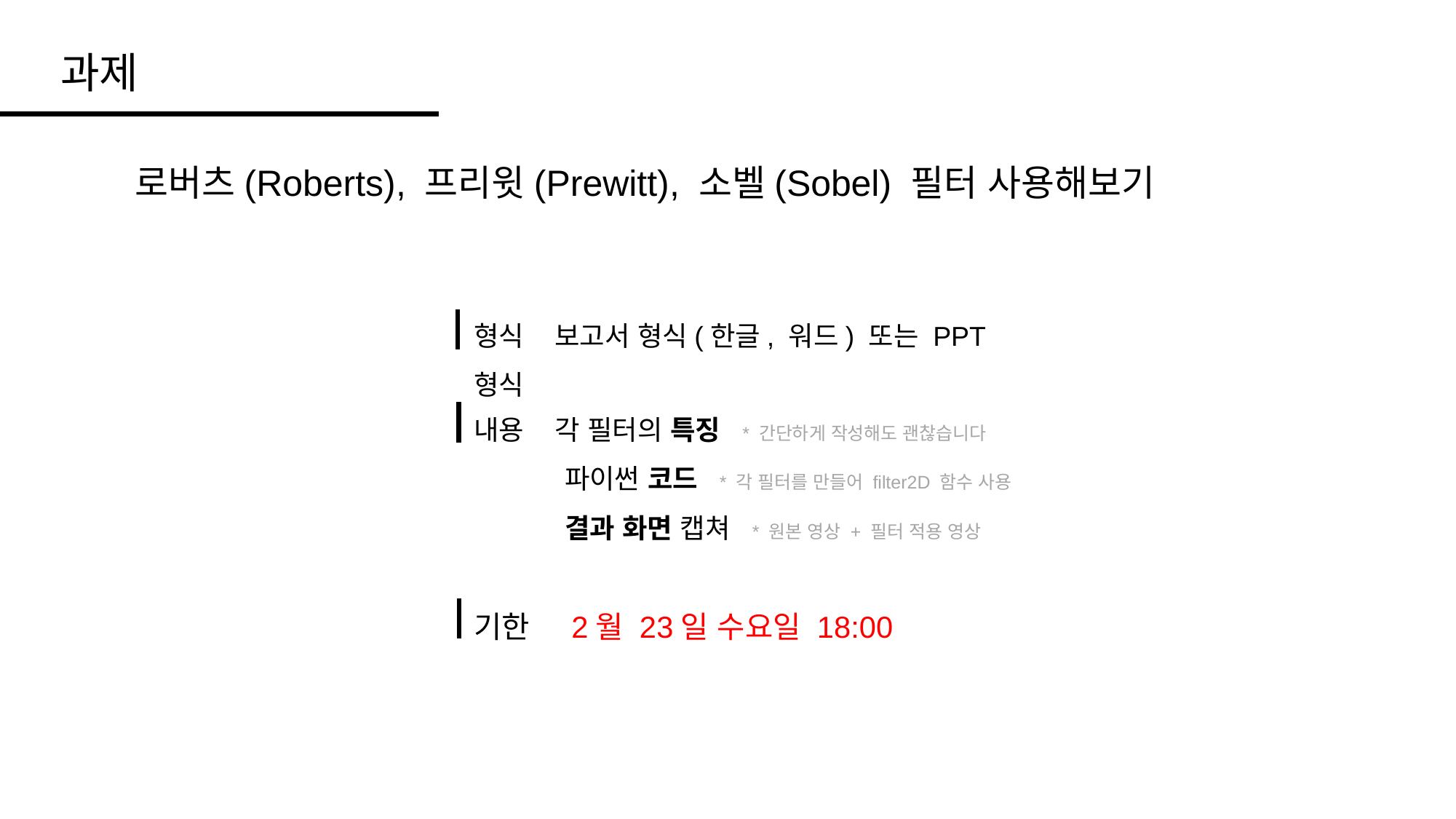

과제
로버츠(Roberts), 프리윗(Prewitt), 소벨(Sobel) 필터 사용해보기
형식    보고서 형식(한글, 워드) 또는 PPT 형식
내용    각 필터의 특징  * 간단하게 작성해도 괜찮습니다
           파이썬 코드  * 각 필터를 만들어 filter2D 함수 사용
           결과 화면 캡쳐  * 원본 영상 + 필터 적용 영상
기한    2월 23일 수요일 18:00